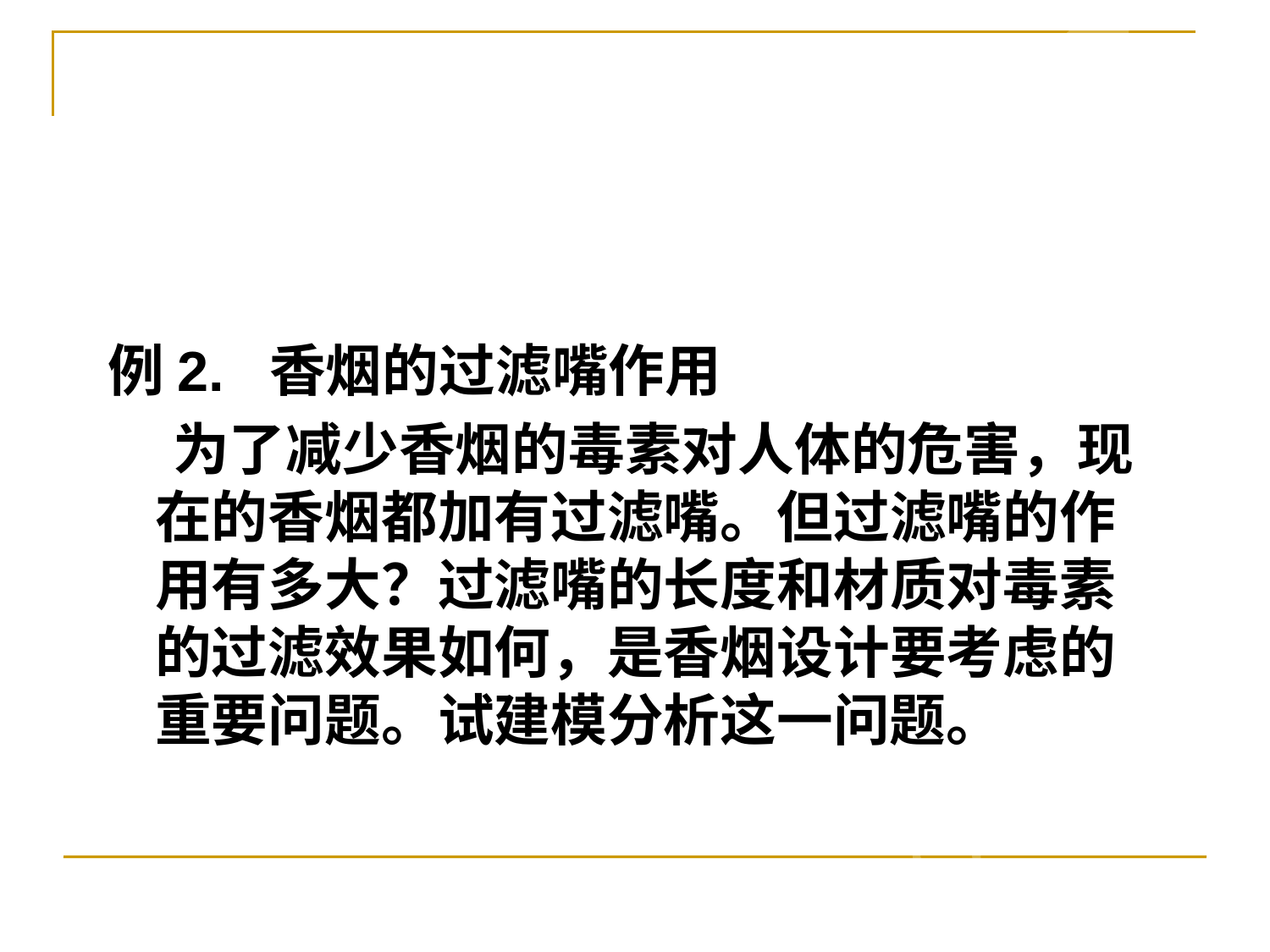

例2.  香烟的过滤嘴作用
    为了减少香烟的毒素对人体的危害，现在的香烟都加有过滤嘴。但过滤嘴的作用有多大？过滤嘴的长度和材质对毒素的过滤效果如何，是香烟设计要考虑的重要问题。试建模分析这一问题。